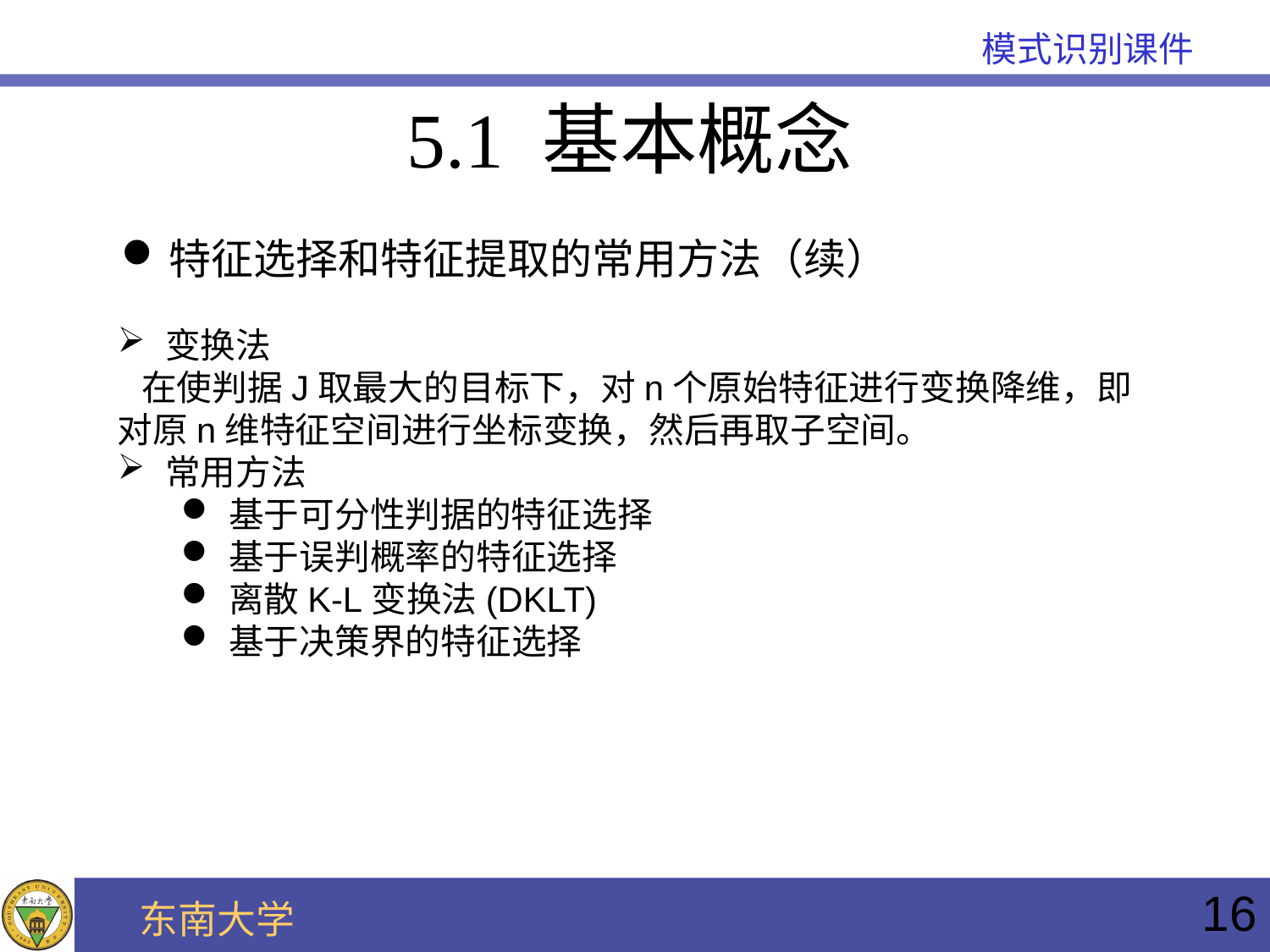

5.1 基本概念
特征选择和特征提取的常用方法（续）
变换法
  在使判据J取最大的目标下，对n个原始特征进行变换降维，即对原n维特征空间进行坐标变换，然后再取子空间。
常用方法
基于可分性判据的特征选择
基于误判概率的特征选择
离散K-L变换法(DKLT)
基于决策界的特征选择
16